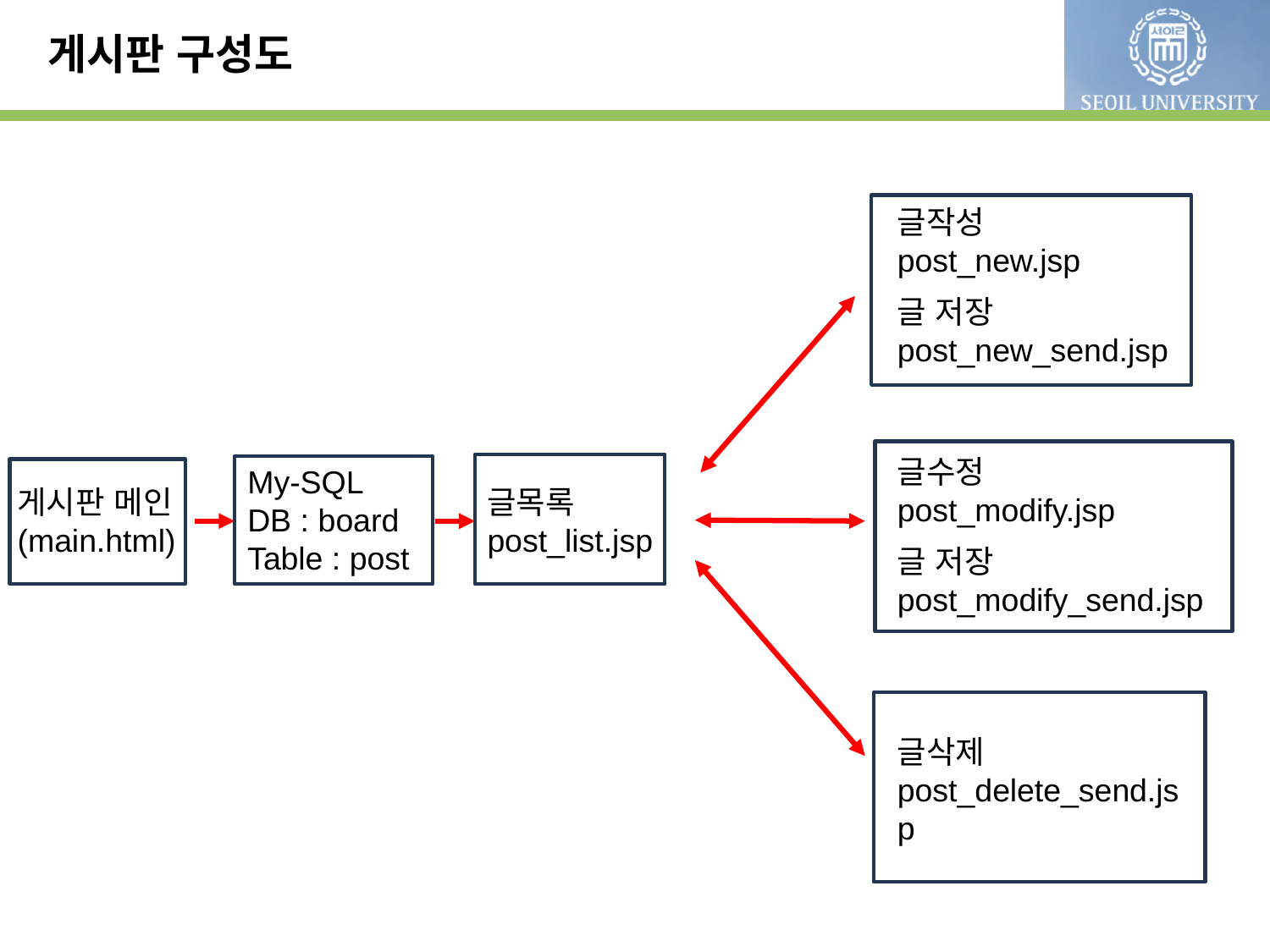

# 게시판 구성도

글작성
post_new.jsp
글 저장
post_new_send.jsp

글수정
post_modify.jsp

My-SQL
DB : board
Table : post

게시판 메인
(main.html)
글목록
post_list.jsp
글 저장
post_modify_send.jsp

글삭제
post_delete_send.jsp